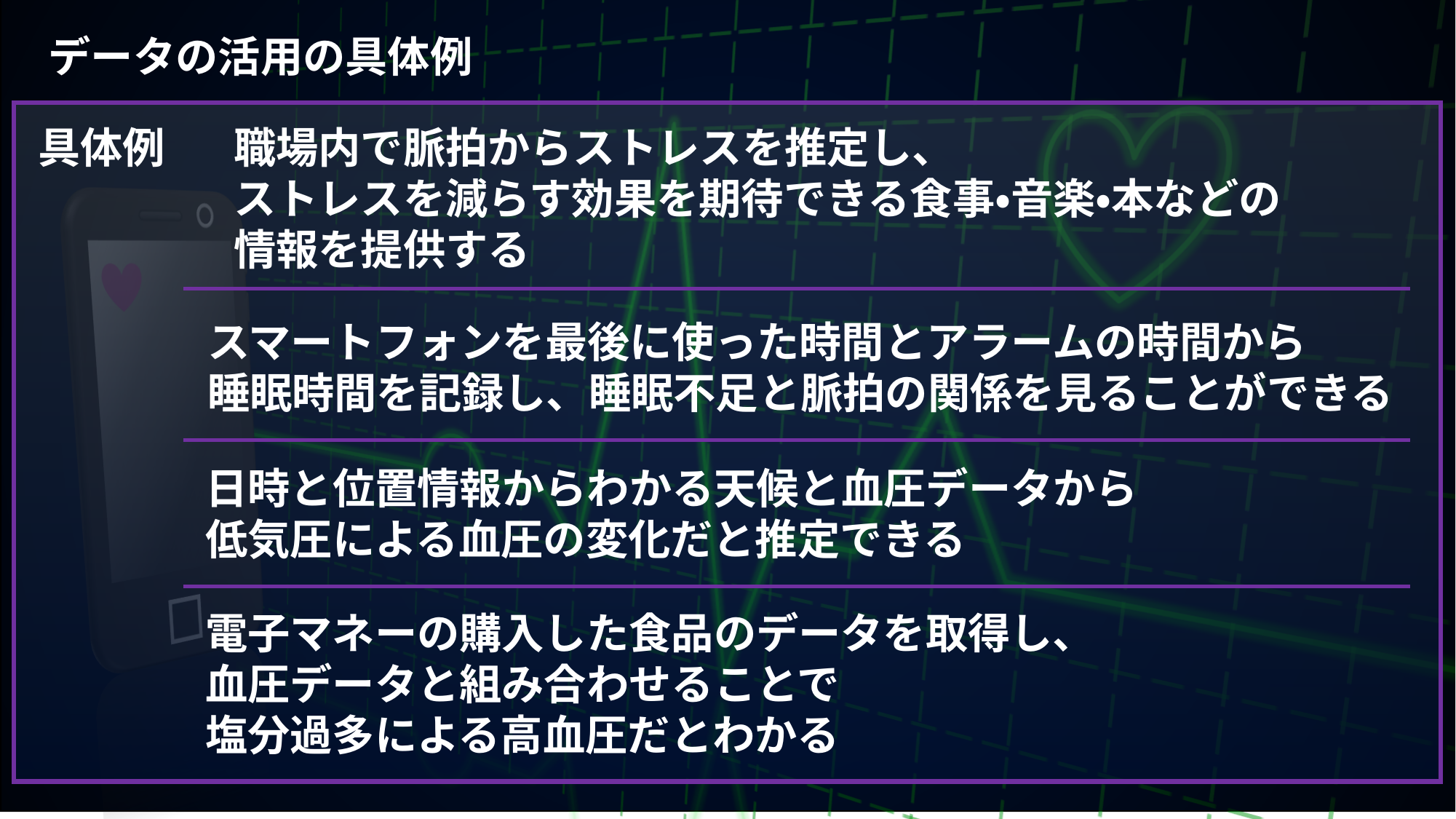

データの活用の具体例

具体例
職場内で脈拍からストレスを推定し、
ストレスを減らす効果を期待できる食事・音楽・本などの
情報を提供する
スマートフォンを最後に使った時間とアラームの時間から
睡眠時間を記録し、睡眠不足と脈拍の関係を見ることができる
日時と位置情報からわかる天候と血圧データから
低気圧による血圧の変化だと推定できる
電子マネーの購入した食品のデータを取得し、
血圧データと組み合わせることで
塩分過多による高血圧だとわかる